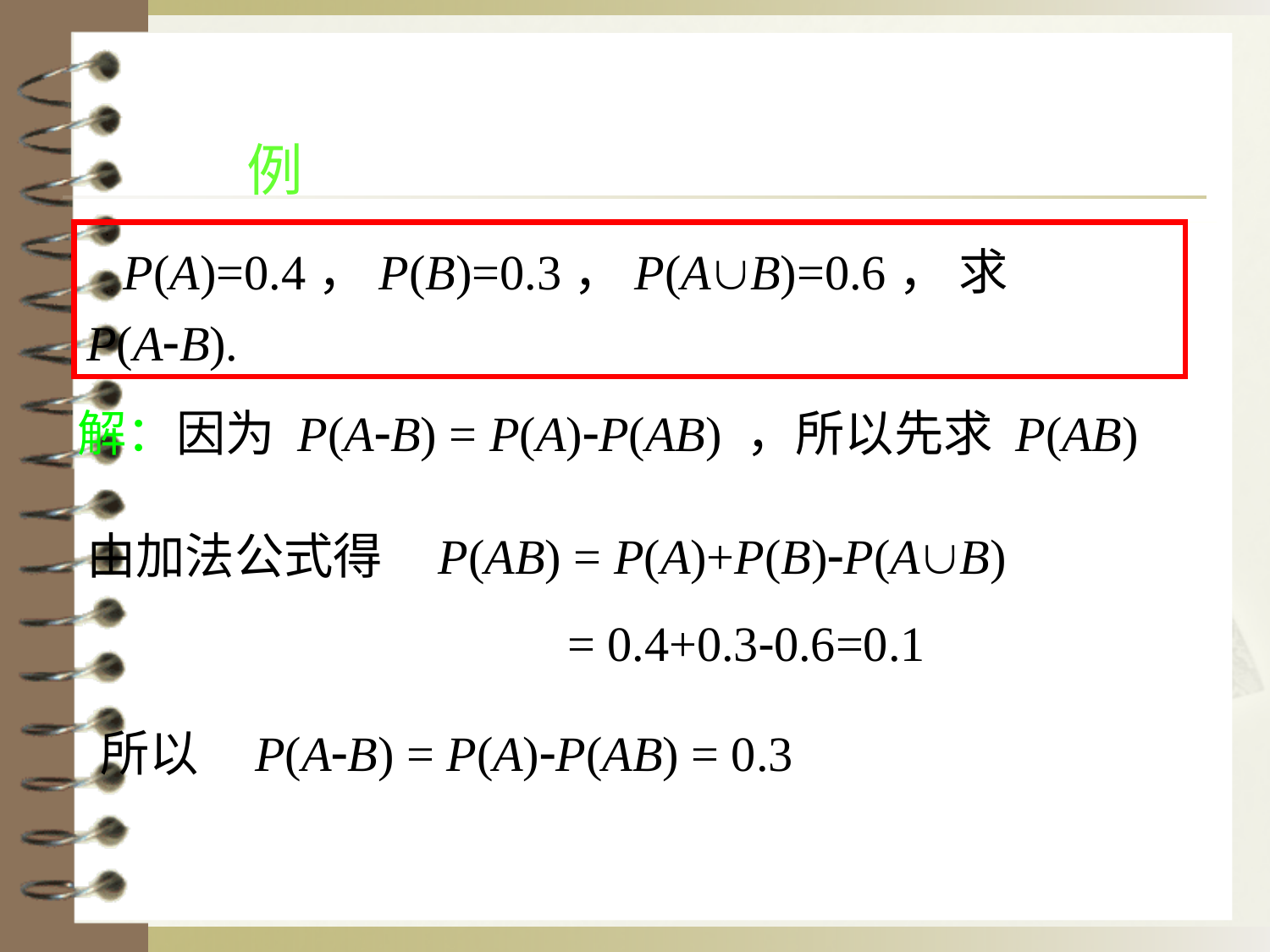

# 例
   P(A)=0.4，P(B)=0.3，P(A∪B)=0.6， 求 P(A−B).
解：因为 P(A−B) = P(A)−P(AB) ，所以先求 P(AB)
由加法公式得    P(AB) = P(A)+P(B)−P(A∪B)
= 0.4+0.3−0.6=0.1
 所以    P(A−B) = P(A)−P(AB) = 0.3